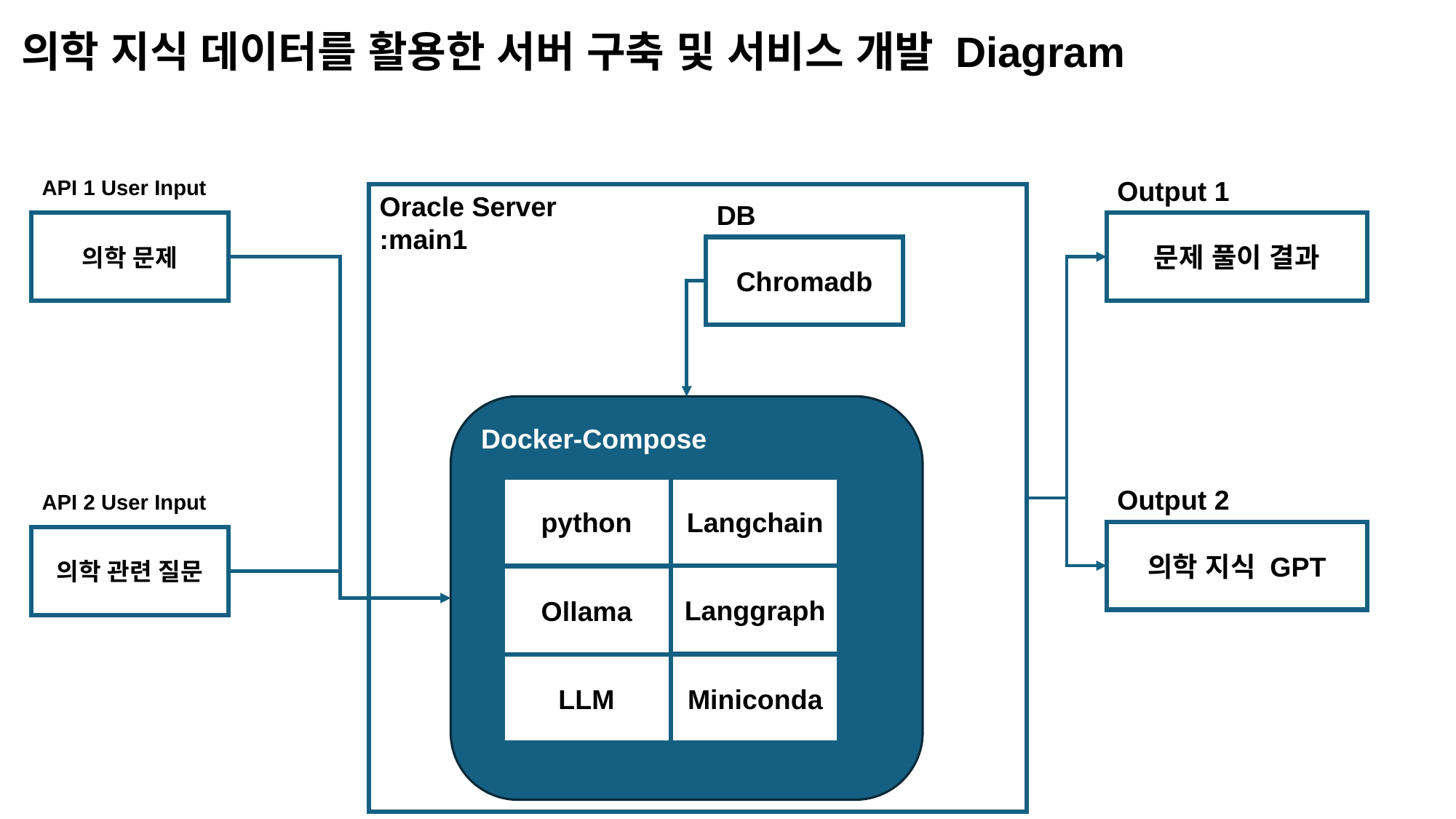

의학 지식 데이터를 활용한 서버 구축 및 서비스 개발 Diagram
API 1 User Input

Output 1
Oracle Server
:main1
DB
의학 문제
문제 풀이 결과
Chromadb
Docker-Compose
Langchain
Output 2
python
API 2 User Input

의학 지식 GPT
의학 관련 질문
Langgraph
Ollama
Miniconda
LLM